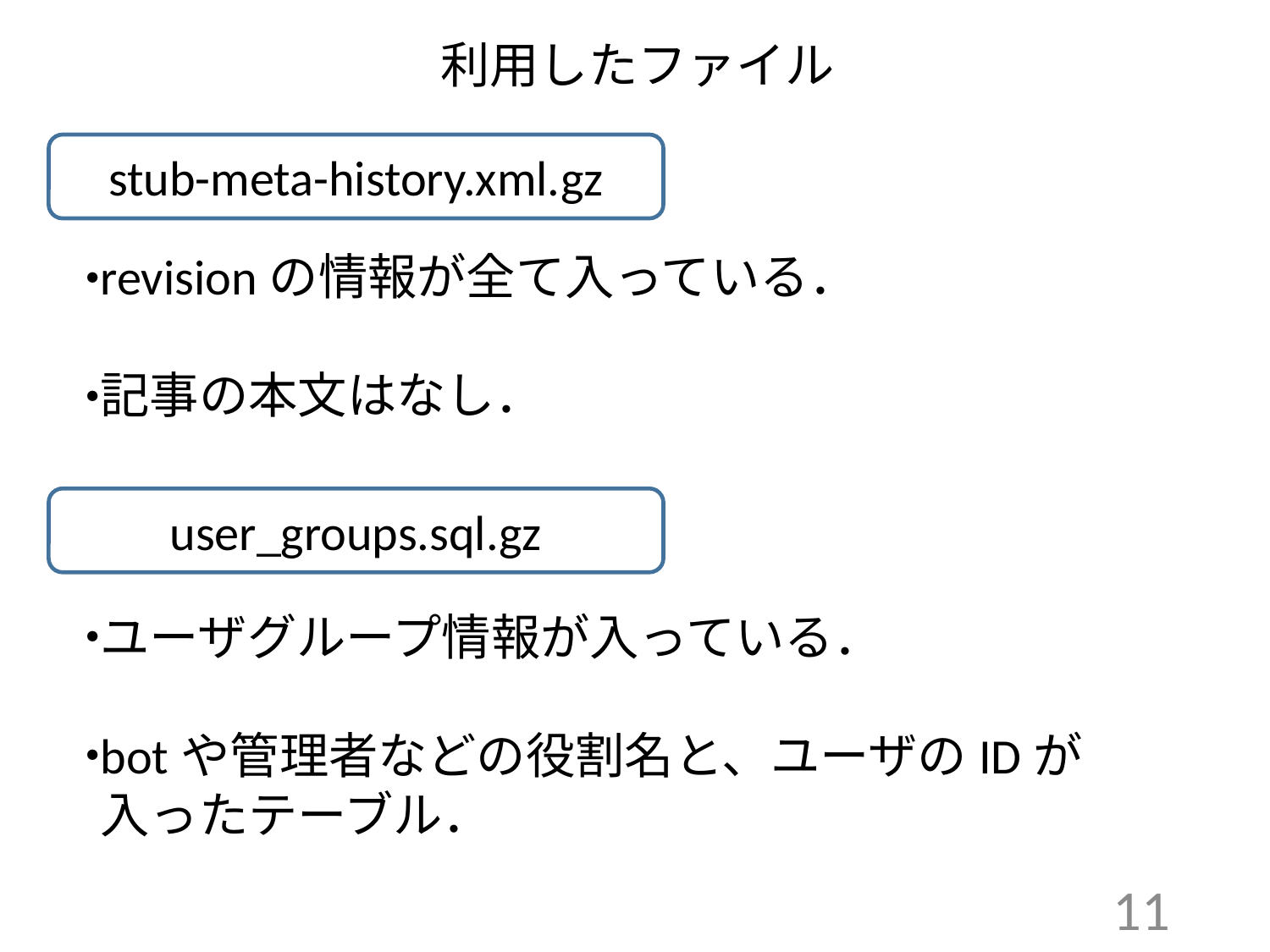

利用したファイル
stub-meta-history.xml.gz
revisionの情報が全て入っている．

記事の本文はなし．
・

・
user_groups.sql.gz
・

・
ユーザグループ情報が入っている．

botや管理者などの役割名と、ユーザのIDが入ったテーブル．
11